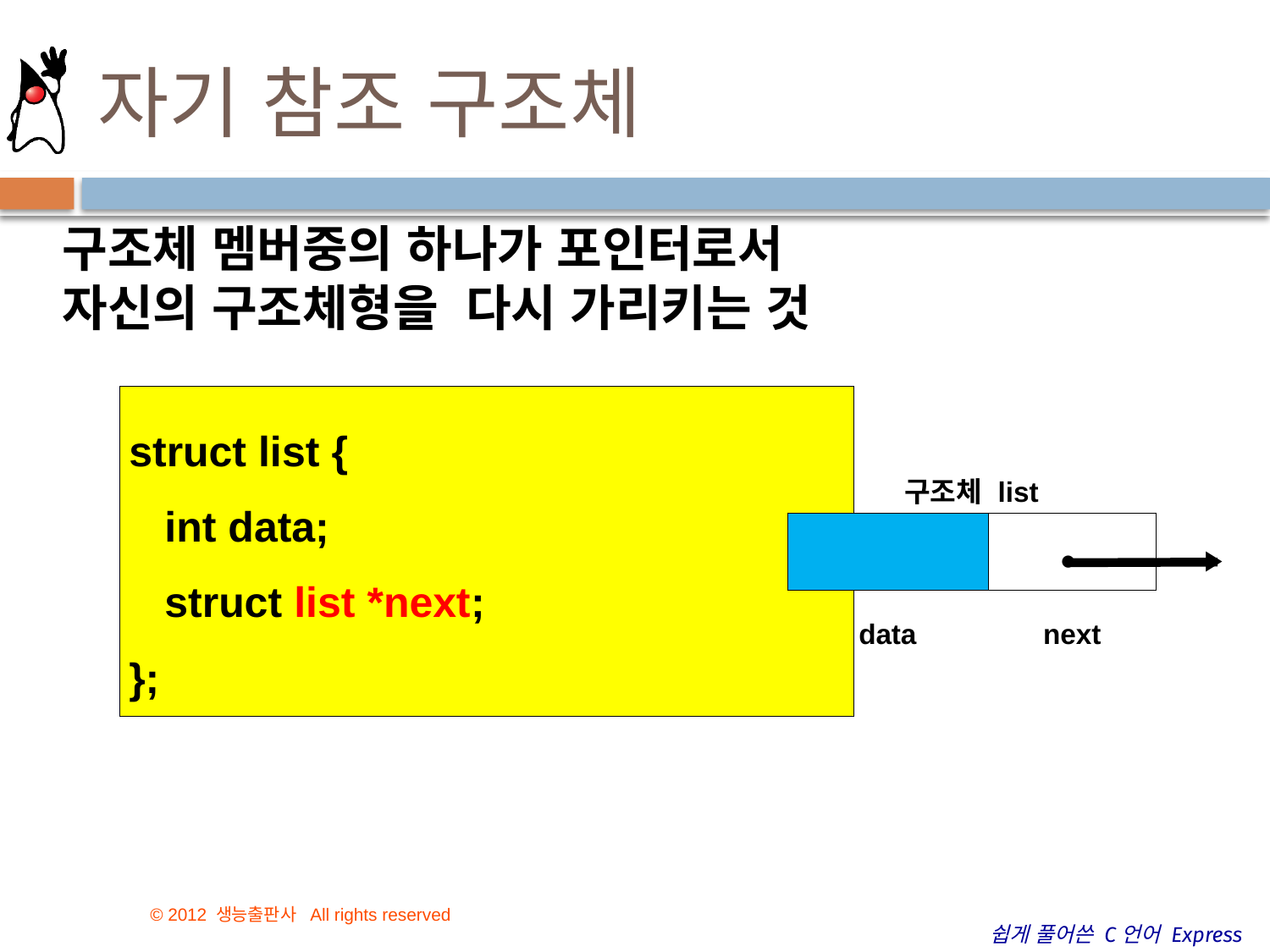

# 자기 참조 구조체
구조체 멤버중의 하나가 포인터로서
자신의 구조체형을  다시 가리키는 것
| struct list { int data; struct list \*next; }; |
| --- |
| 구조체 list |  |  |
| --- | --- | --- |
|  | ● | ▶ |
| data | next |  |